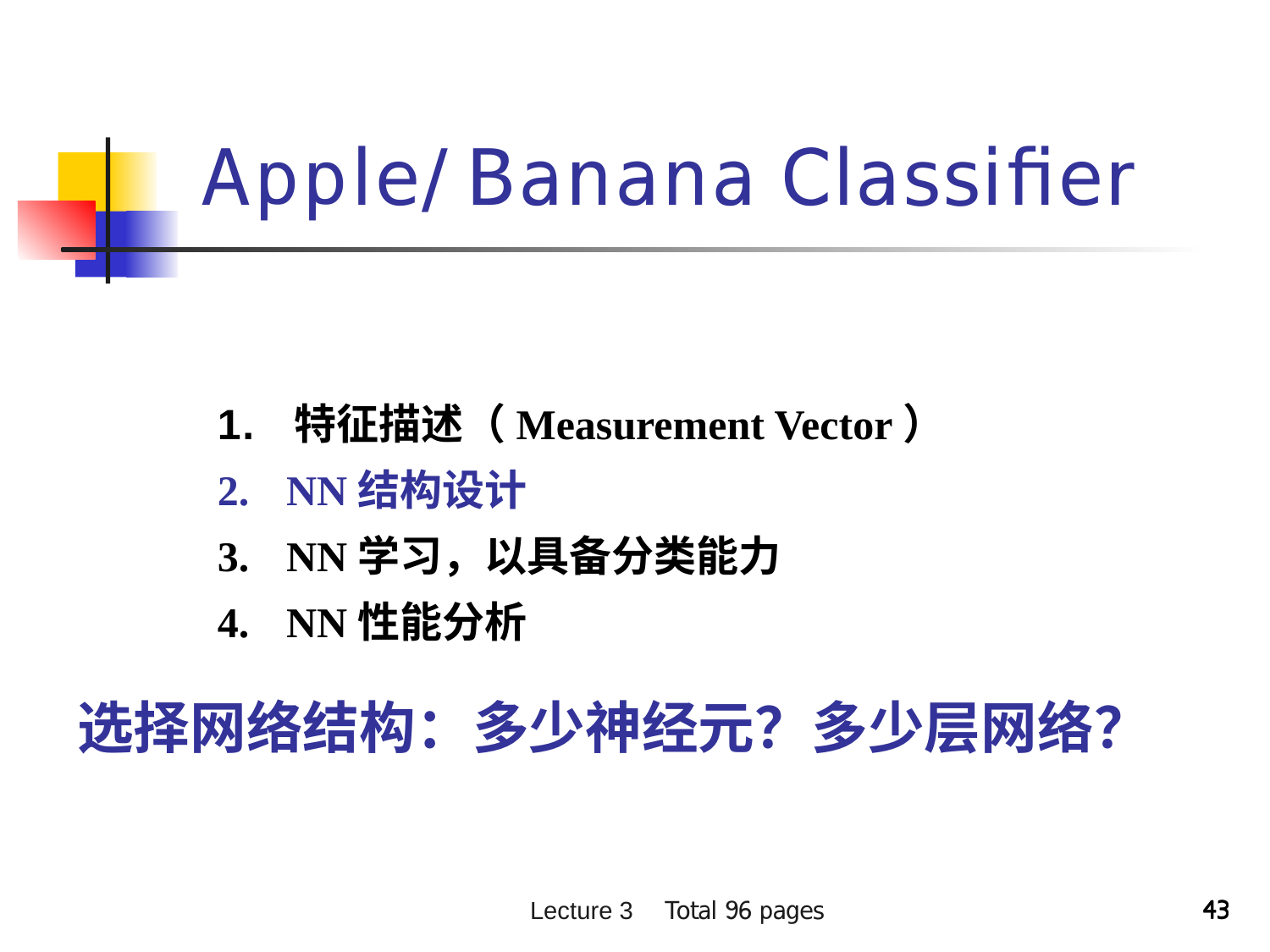

Apple/Banana Classifier
  特征描述（Measurement Vector）
  NN结构设计
  NN学习，以具备分类能力
  NN性能分析
选择网络结构：多少神经元？多少层网络？

43
43
Lecture 3    Total 96 pages